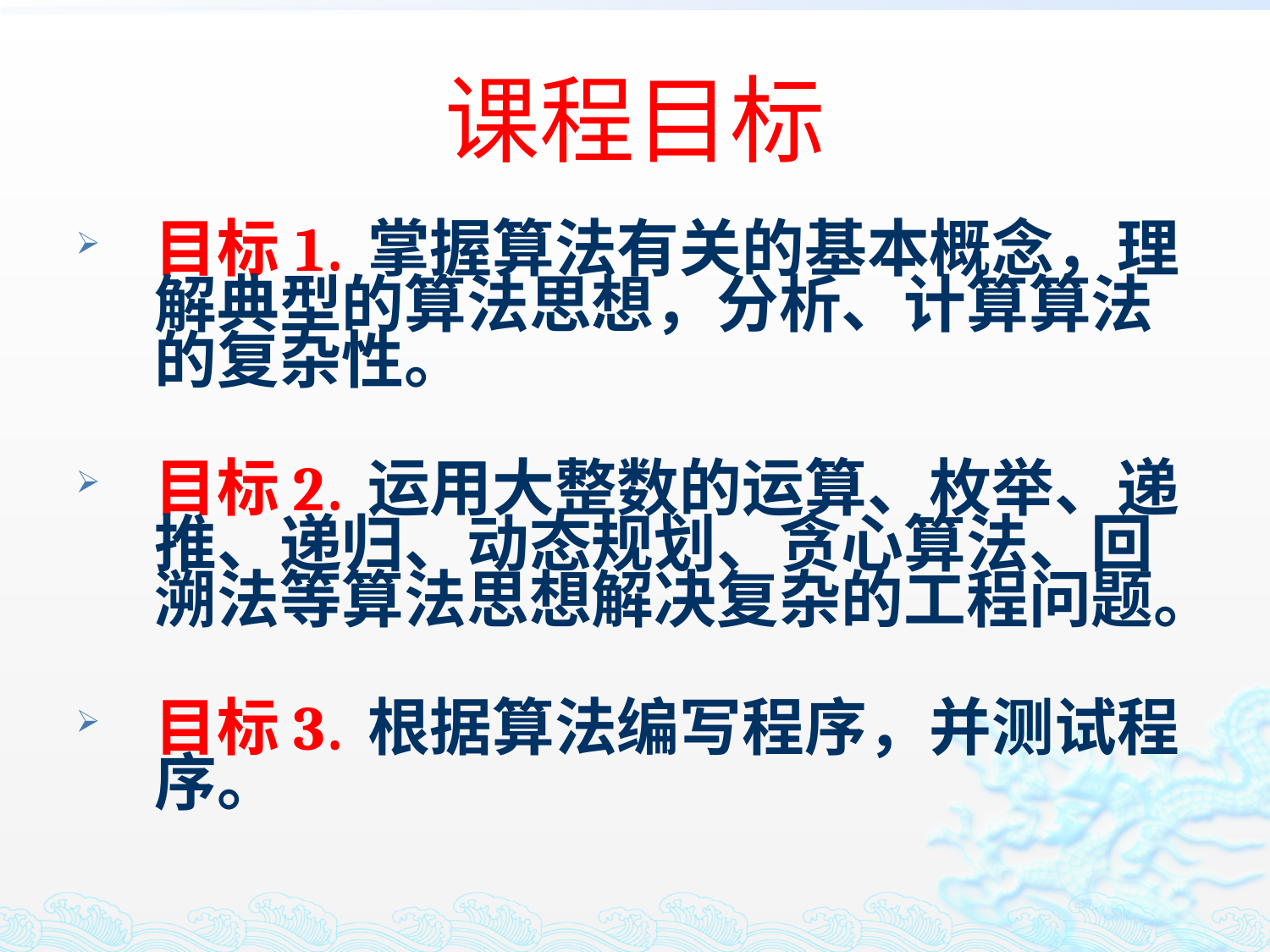

# 课程目标
目标1. 掌握算法有关的基本概念，理解典型的算法思想，分析、计算算法的复杂性。

目标2. 运用大整数的运算、枚举、递推、递归、动态规划、贪心算法、回溯法等算法思想解决复杂的工程问题。

目标3. 根据算法编写程序，并测试程序。